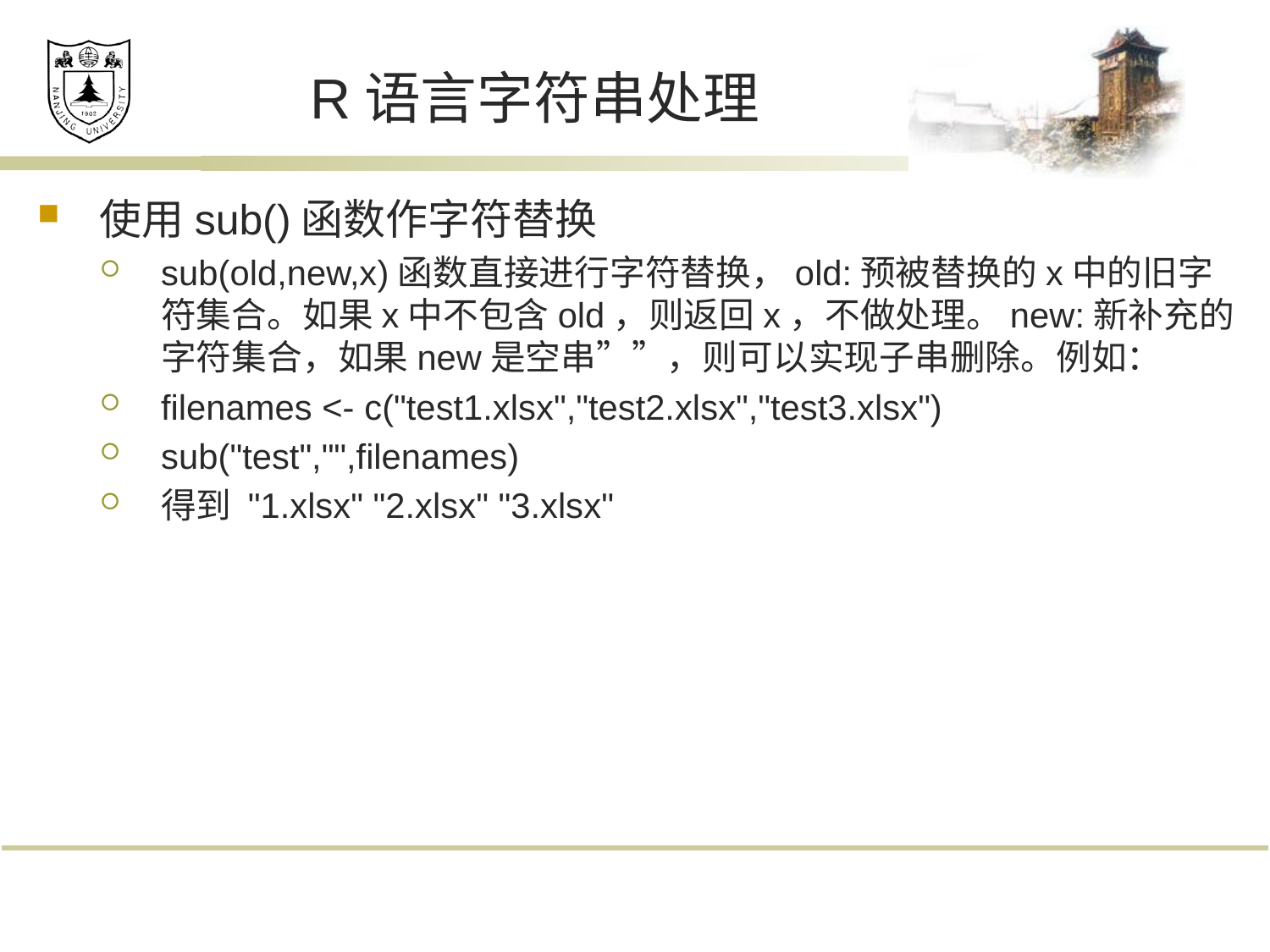

# R语言字符串处理
使用sub()函数作字符替换
sub(old,new,x)函数直接进行字符替换，old:预被替换的x中的旧字符集合。如果x中不包含old，则返回x，不做处理。new:新补充的字符集合，如果new是空串””，则可以实现子串删除。例如：
filenames <- c("test1.xlsx","test2.xlsx","test3.xlsx")
sub("test","",filenames)
得到 "1.xlsx" "2.xlsx" "3.xlsx"